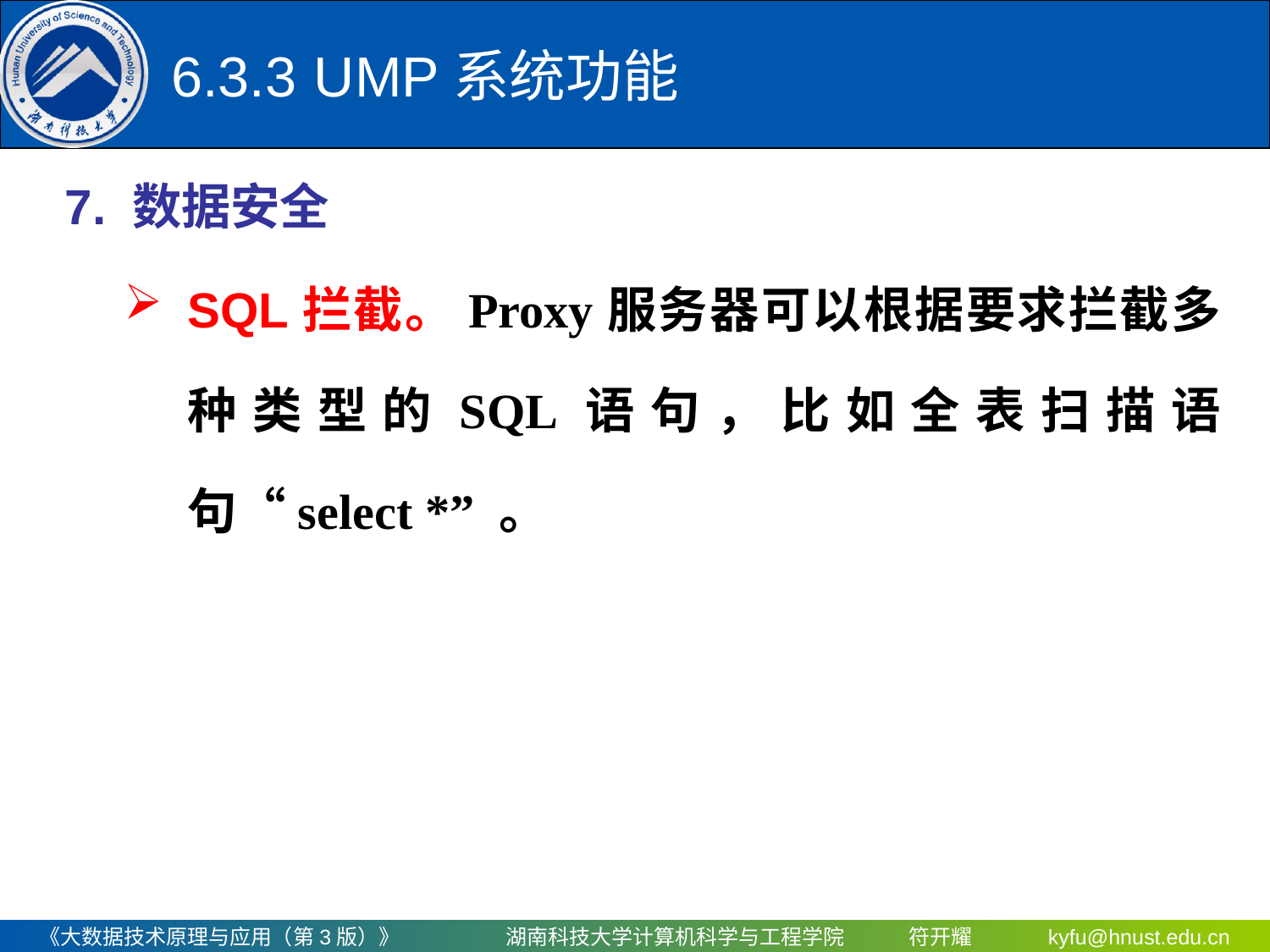

# 6.3.3	 UMP系统功能
7. 数据安全
SQL拦截。Proxy服务器可以根据要求拦截多种类型的SQL语句，比如全表扫描语句“select *” 。